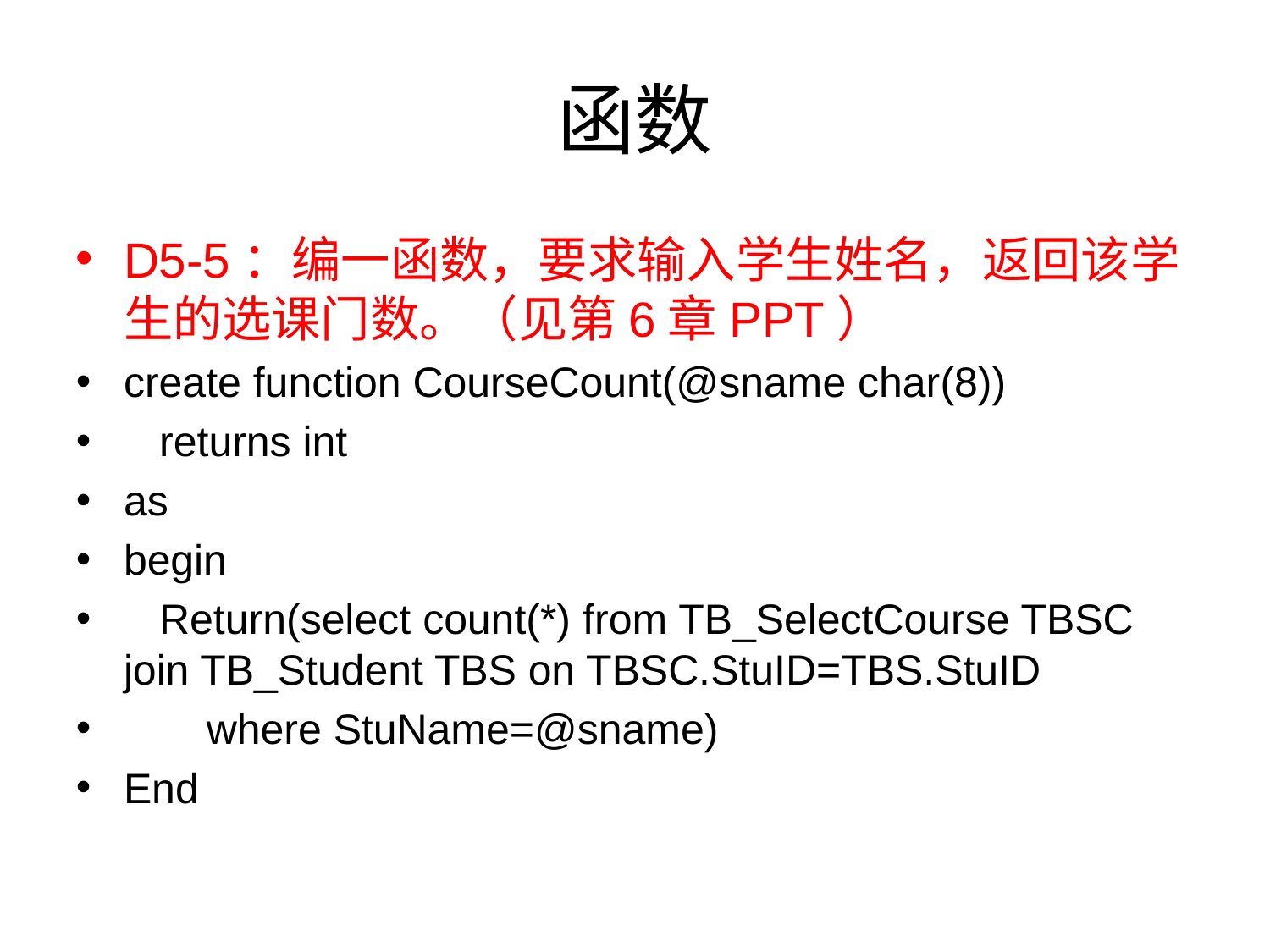

# 函数
D5-5：编一函数，要求输入学生姓名，返回该学生的选课门数。（见第6章PPT）
create function CourseCount(@sname char(8))
   returns int
as
begin
   Return(select count(*) from TB_SelectCourse TBSC join TB_Student TBS on TBSC.StuID=TBS.StuID
       where StuName=@sname)
End